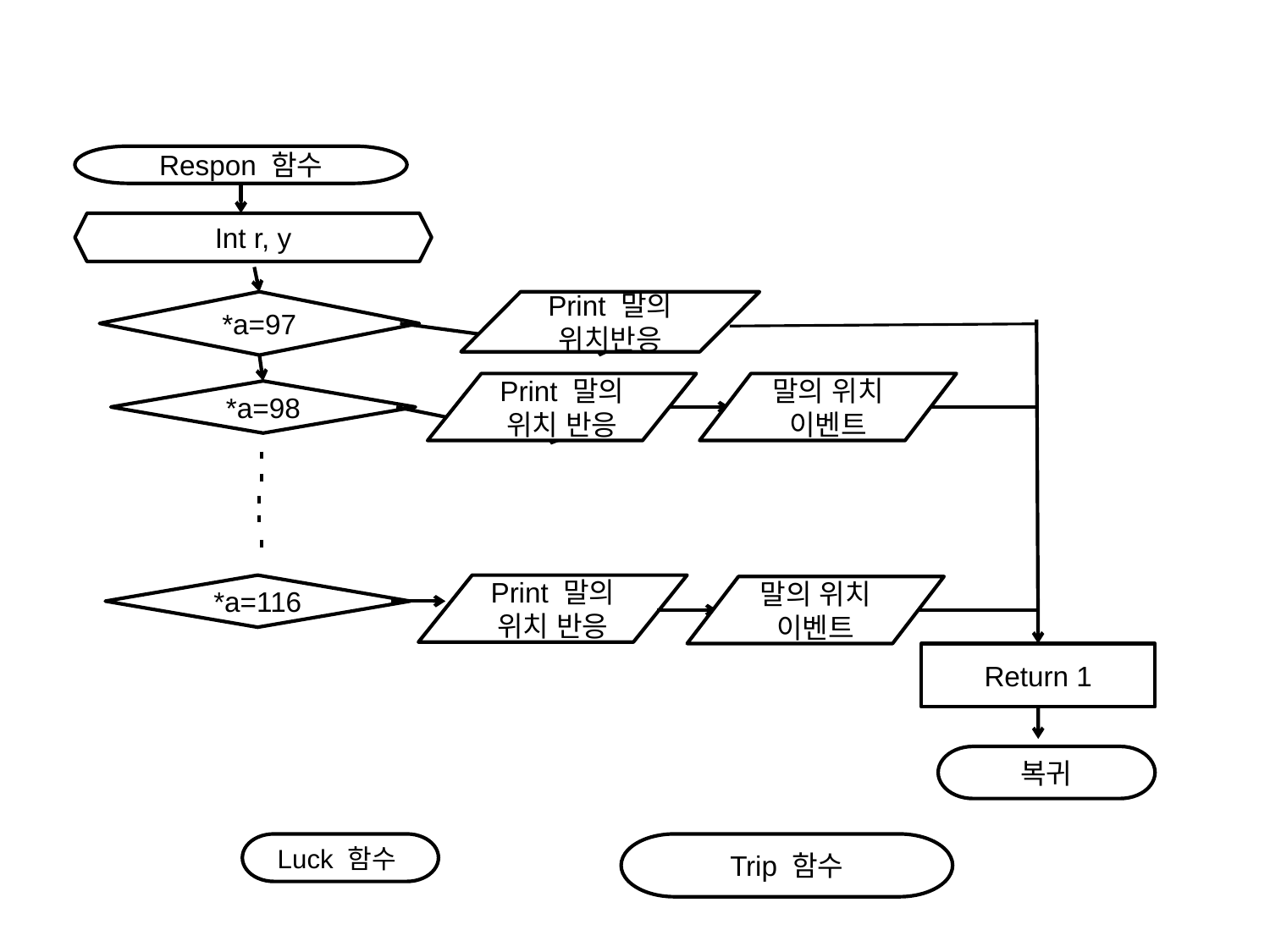

Respon 함수
Int r, y
*a=97
Print 말의 위치반응
Print 말의 위치 반응
말의 위치 이벤트
*a=98
*a=116
Print 말의 위치 반응
말의 위치 이벤트
Return 1
복귀
Luck 함수
Trip 함수